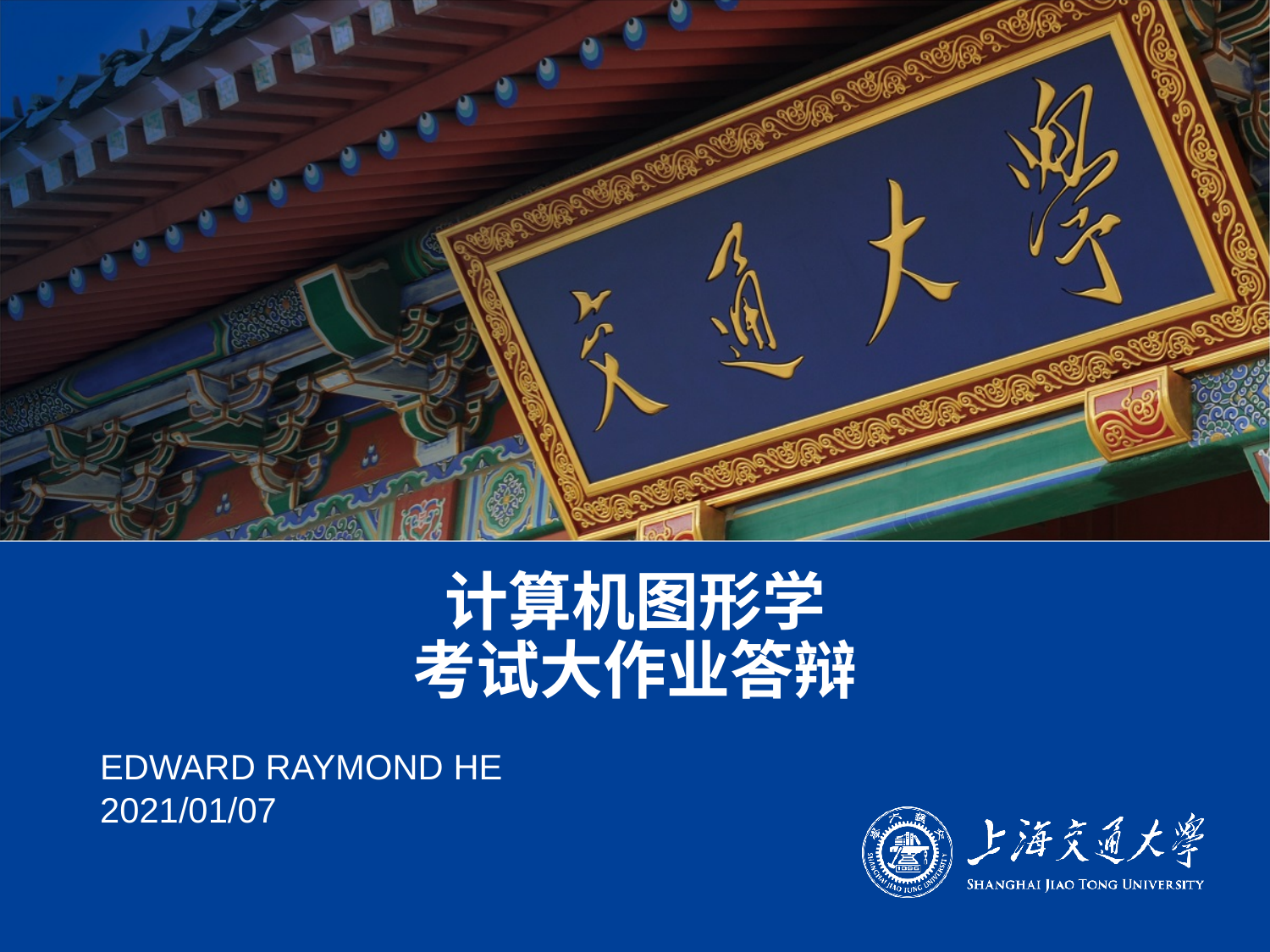

# 计算机图形学 考试大作业答辩
EDWARD RAYMOND HE
2021/01/07